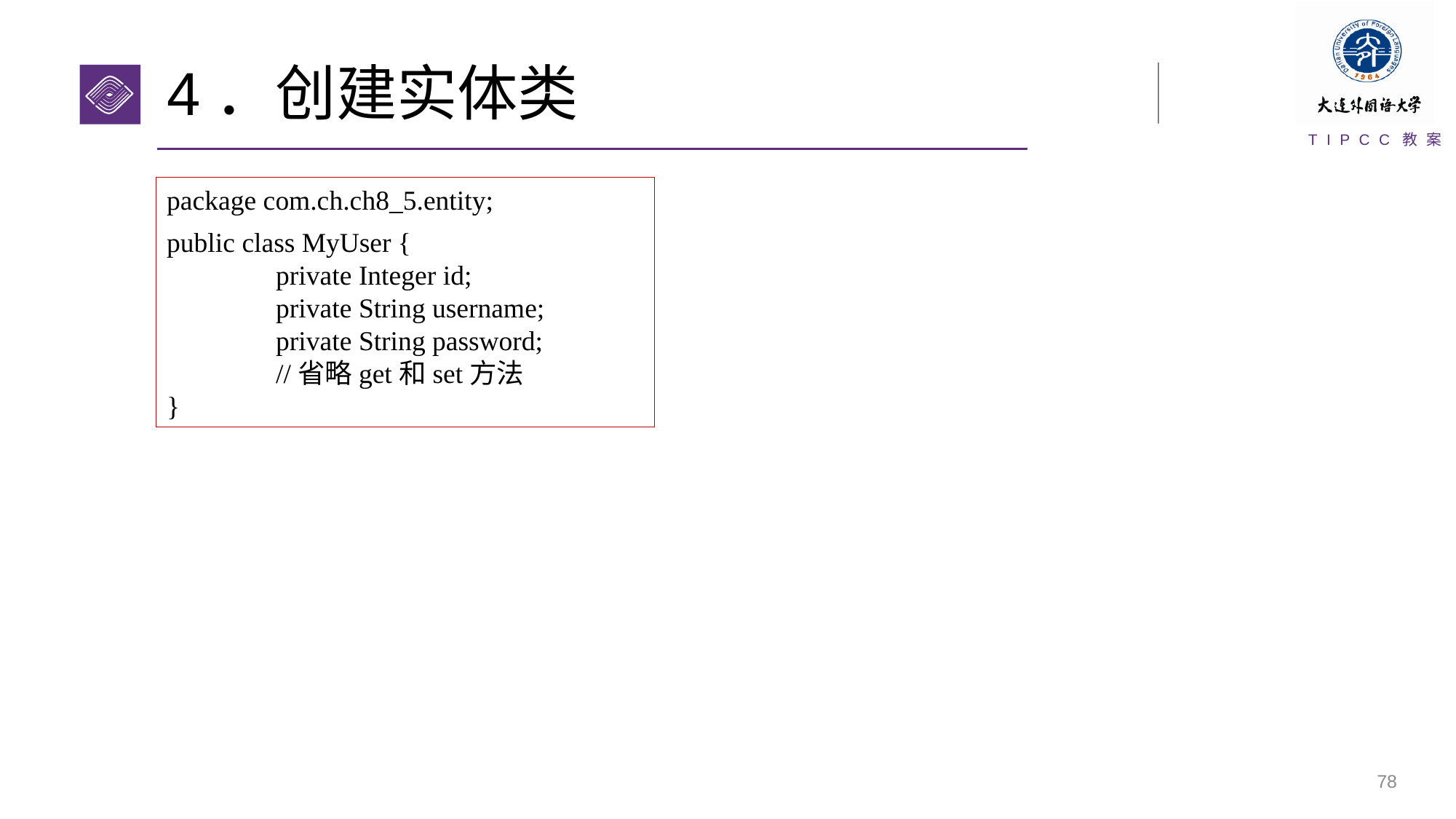

# 4．创建实体类
package com.ch.ch8_5.entity;
public class MyUser {
	private Integer id;
	private String username;
	private String password;
	//省略get和set方法
}
78